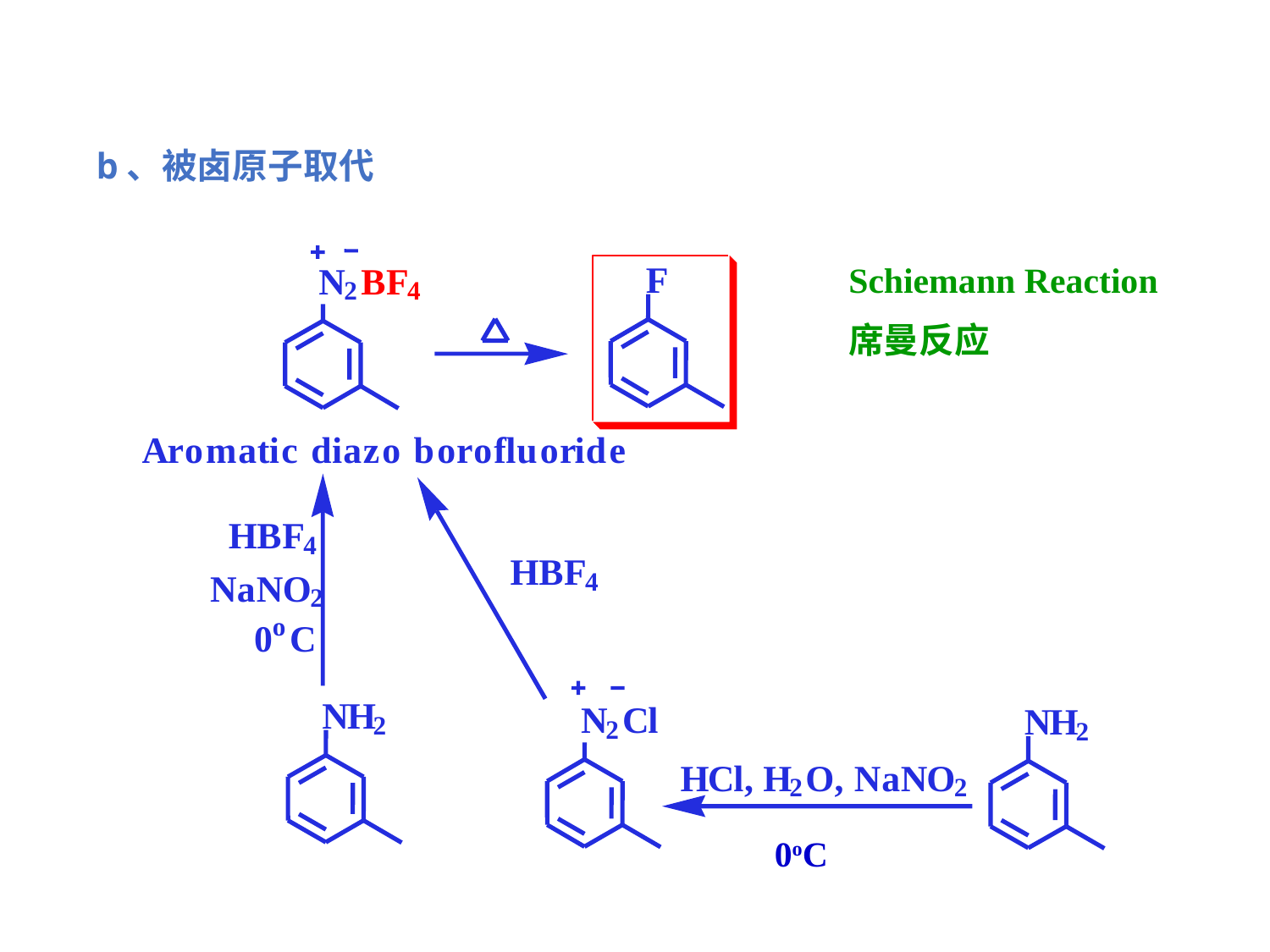

b、被卤原子取代

F
N
B
F
2
4

A
r
o
m
a
t
i
c

d
i
a
z
o

b
o
r
o
f
l
u
o
r
i
d
e

H
B
F

4
H
B
F
4
N
a
N
O
2
o
0
C

N
H
N
C
l
N
H
2
2
2

H
C
l
,

H
O
,

N
a
N
O

2
2

Schiemann Reaction
席曼反应
0oC